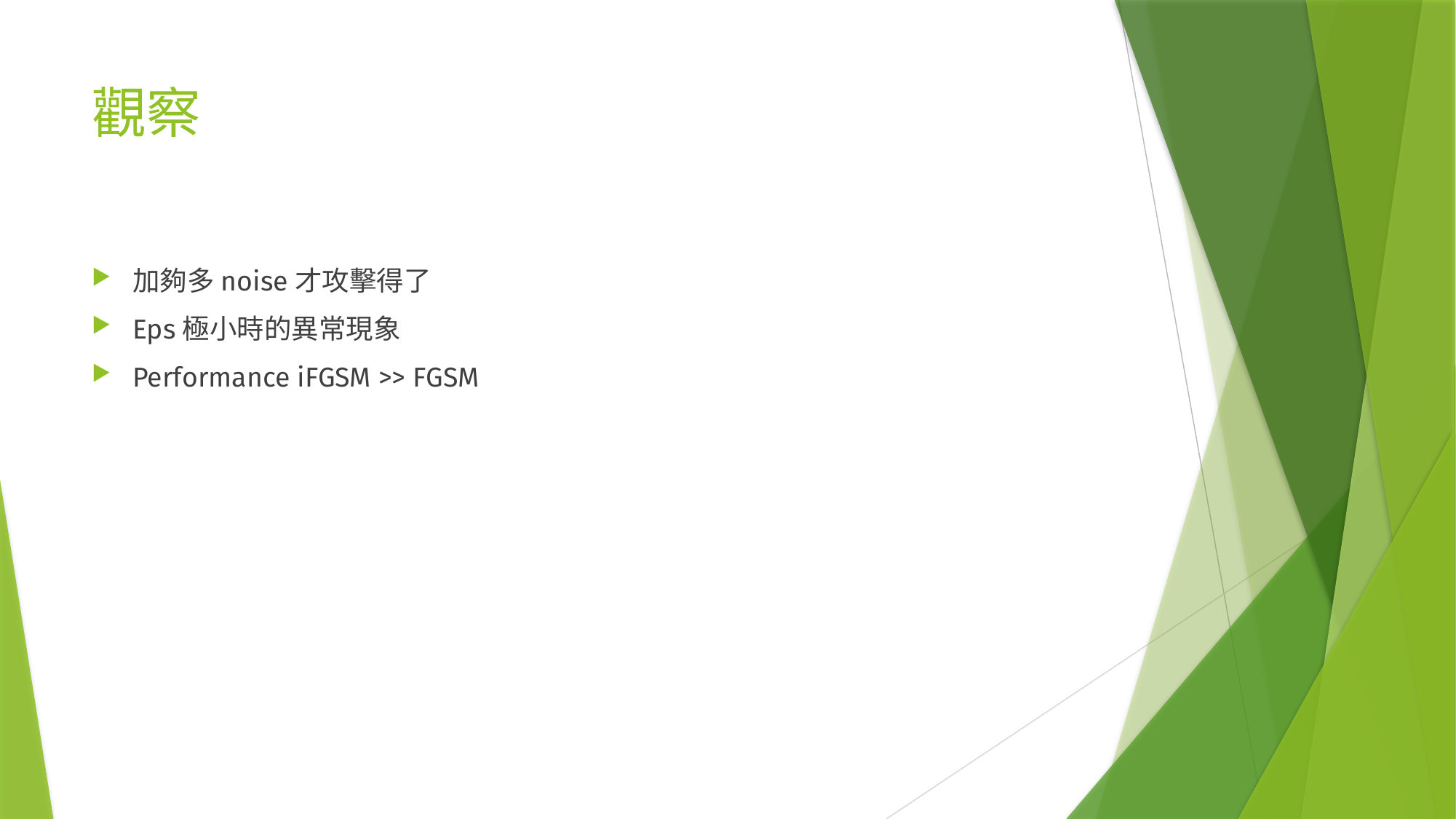

# 觀察
加夠多noise才攻擊得了
Eps極小時的異常現象
Performance iFGSM >> FGSM